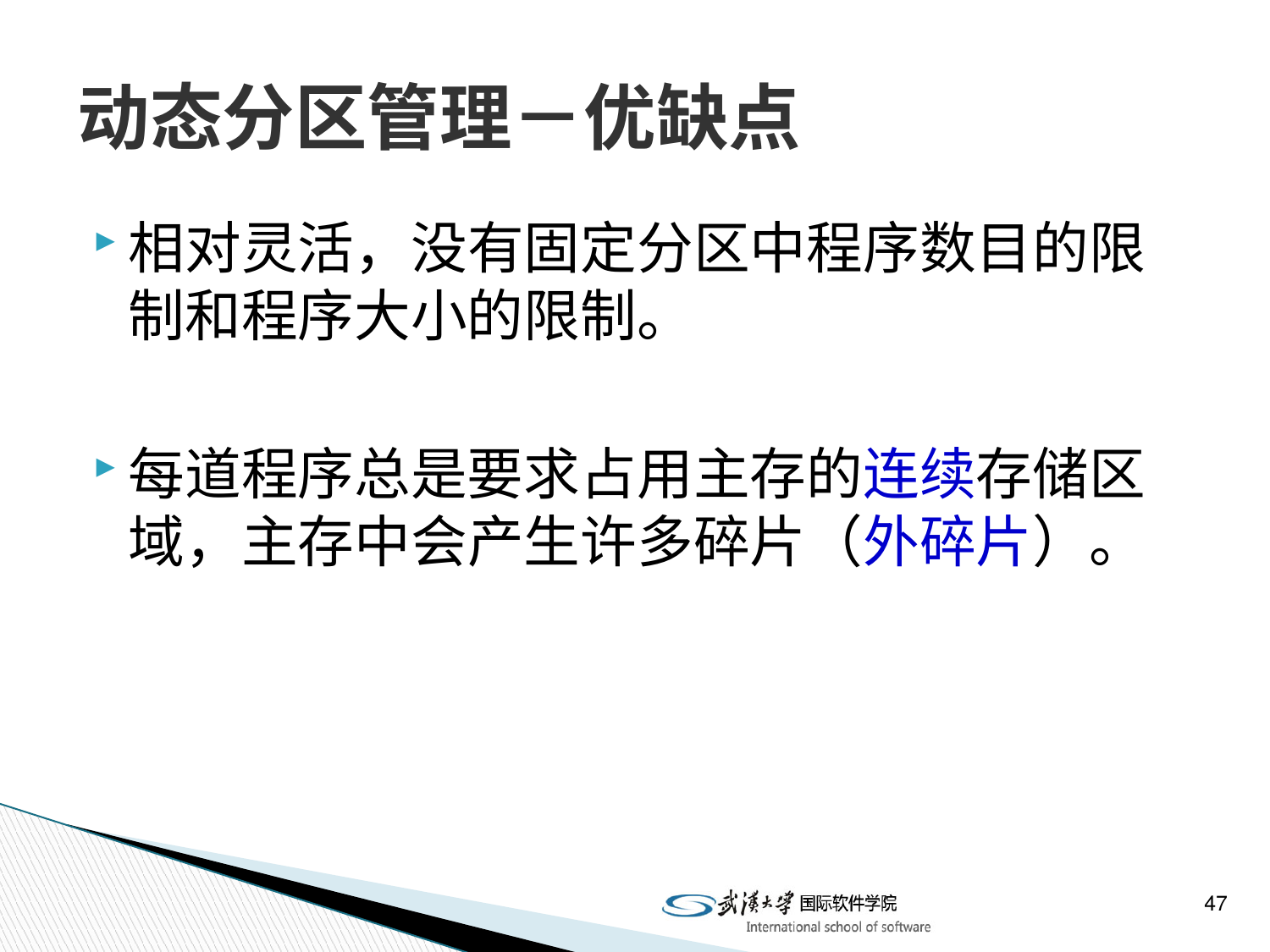

# 动态分区管理－优缺点
相对灵活，没有固定分区中程序数目的限制和程序大小的限制。

每道程序总是要求占用主存的连续存储区域，主存中会产生许多碎片（外碎片）。